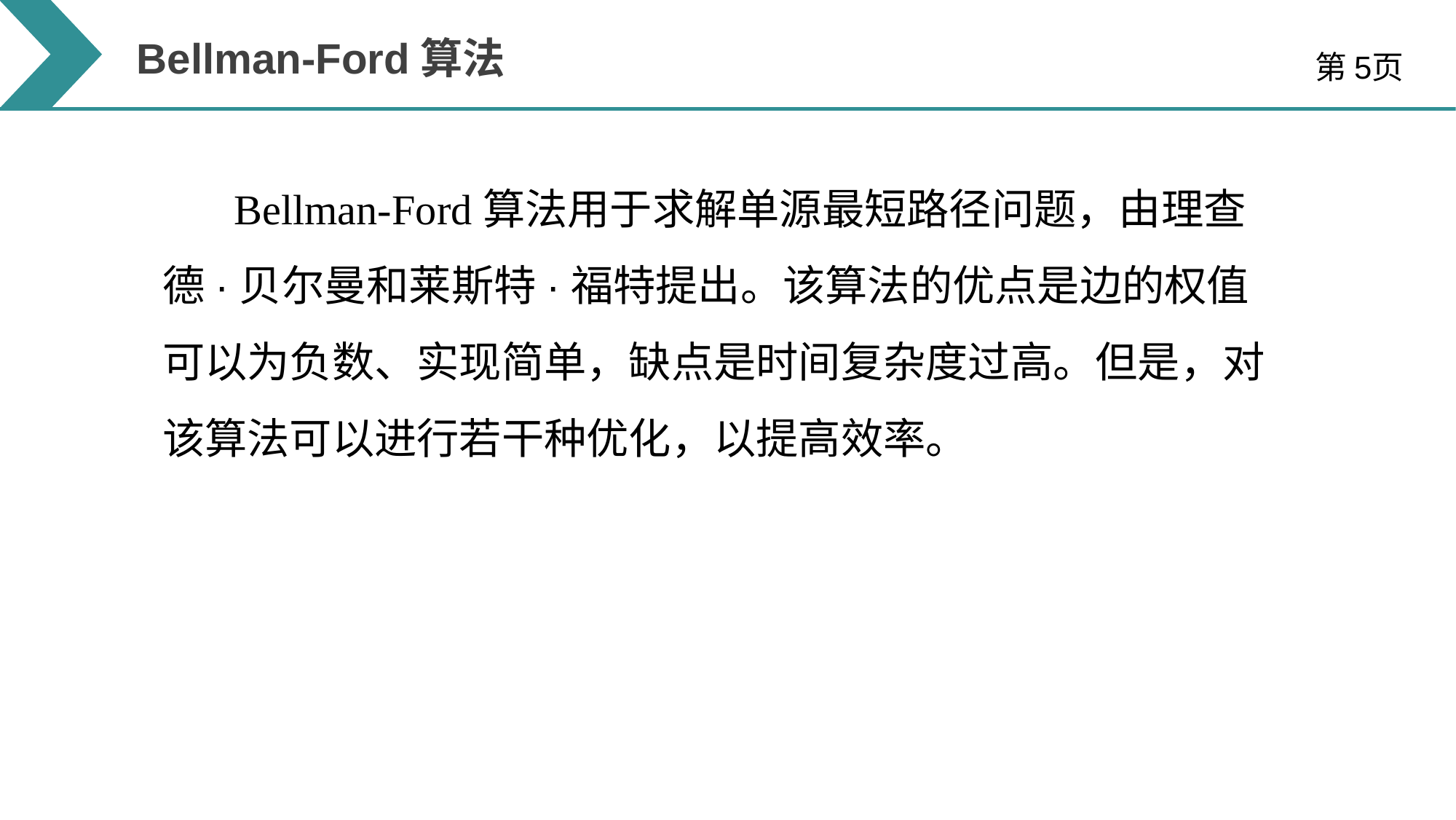

Bellman-Ford算法
第5页
Bellman-Ford算法用于求解单源最短路径问题，由理查德·贝尔曼和莱斯特·福特提出。该算法的优点是边的权值可以为负数、实现简单，缺点是时间复杂度过高。但是，对该算法可以进行若干种优化，以提高效率。